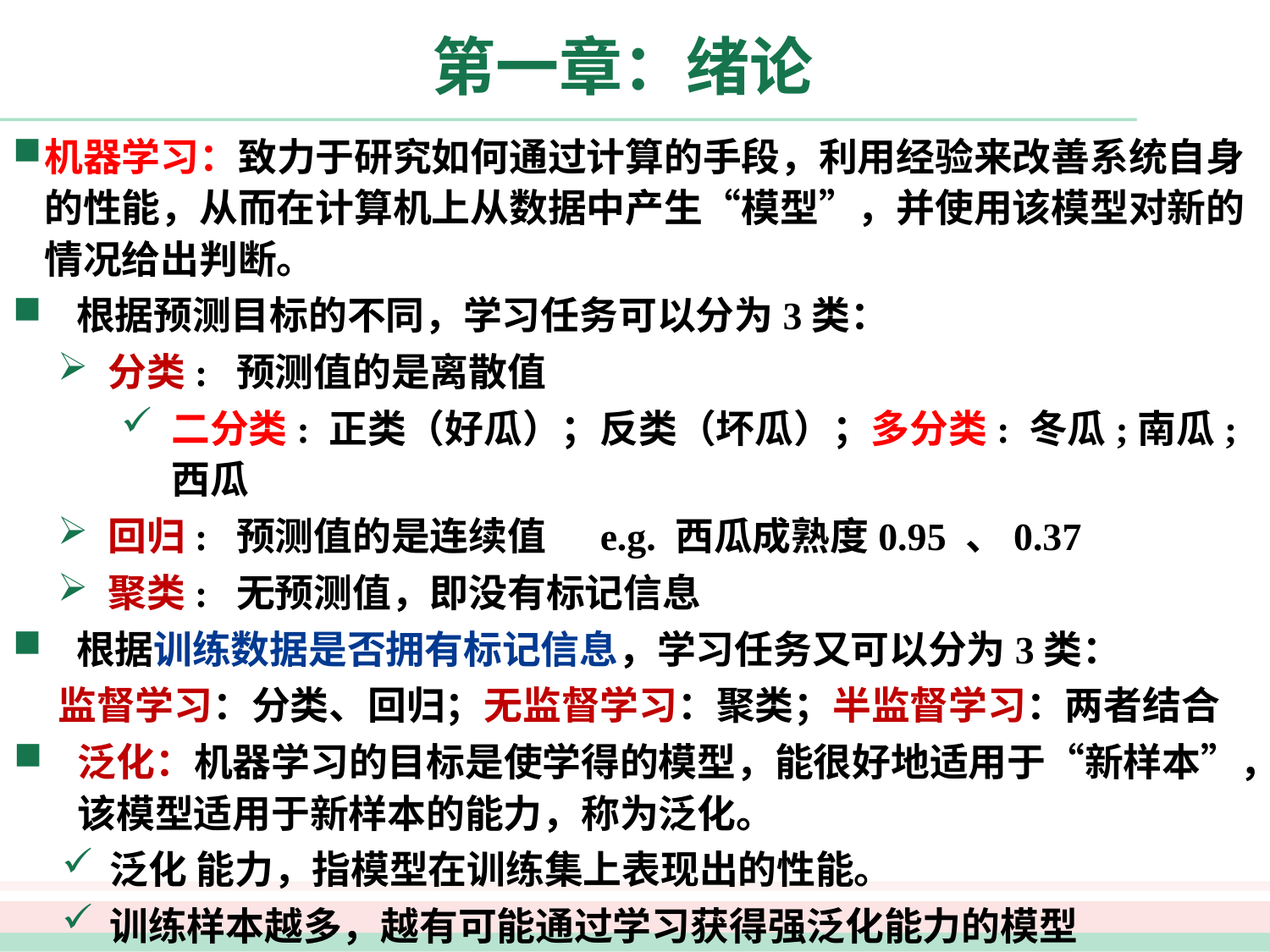

# 第一章：绪论
机器学习：致力于研究如何通过计算的手段，利用经验来改善系统自身的性能，从而在计算机上从数据中产生“模型”，并使用该模型对新的情况给出判断。
根据预测目标的不同，学习任务可以分为3类：
分类:  预测值的是离散值
二分类: 正类（好瓜）；反类（坏瓜）；多分类: 冬瓜;南瓜;西瓜
回归:  预测值的是连续值     e.g. 西瓜成熟度0.95 、0.37
聚类:  无预测值，即没有标记信息
根据训练数据是否拥有标记信息，学习任务又可以分为3类：
监督学习：分类、回归；无监督学习：聚类；半监督学习：两者结合
泛化：机器学习的目标是使学得的模型，能很好地适用于“新样本”，该模型适用于新样本的能力，称为泛化。
泛化 能力，指模型在训练集上表现出的性能。
训练样本越多，越有可能通过学习获得强泛化能力的模型